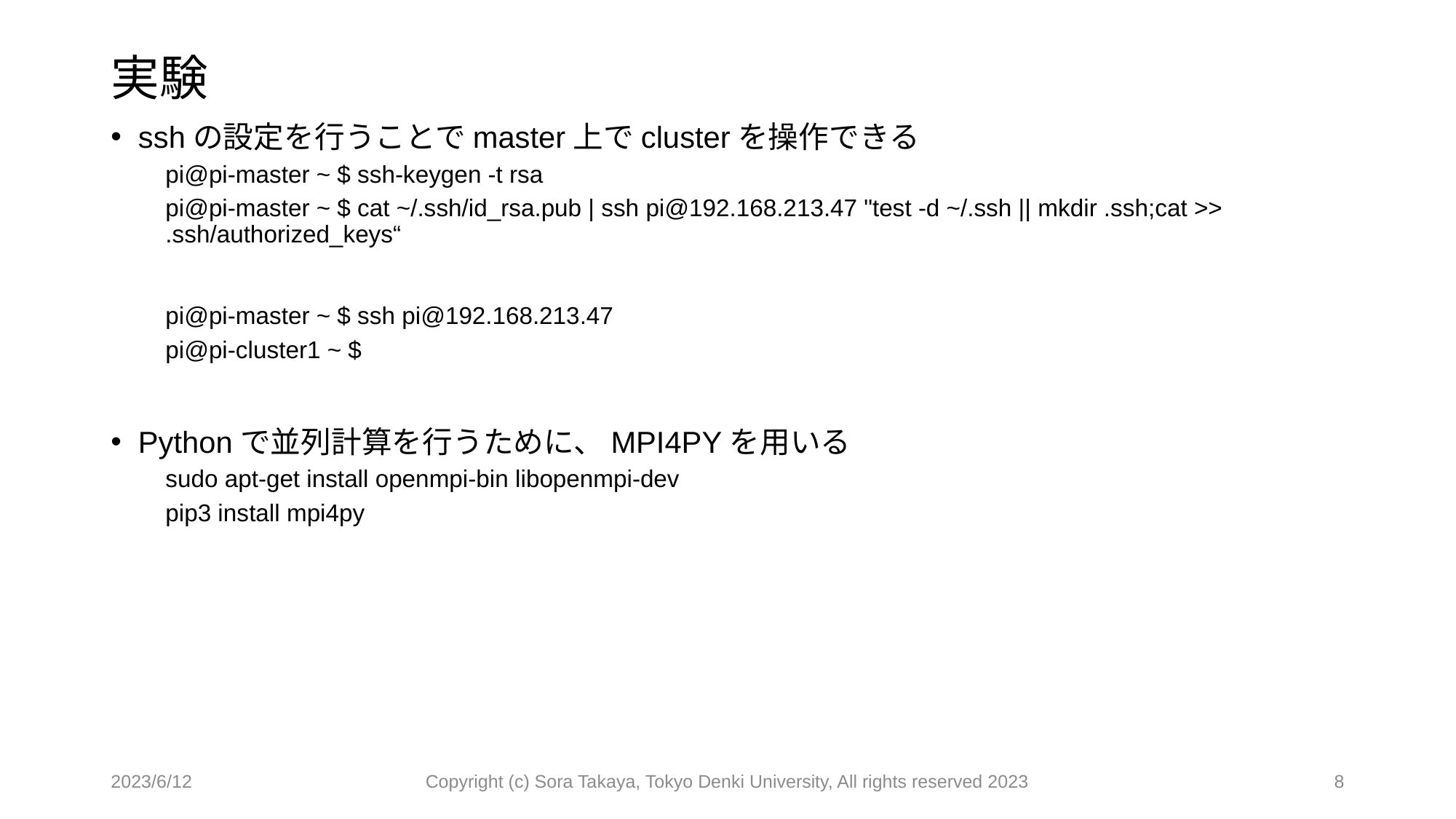

# 実験
sshの設定を行うことでmaster上でclusterを操作できる
pi@pi-master ~ $ ssh-keygen -t rsa
pi@pi-master ~ $ cat ~/.ssh/id_rsa.pub | ssh pi@192.168.213.47 "test -d ~/.ssh || mkdir .ssh;cat >> .ssh/authorized_keys“

pi@pi-master ~ $ ssh pi@192.168.213.47
pi@pi-cluster1 ~ $

Pythonで並列計算を行うために、MPI4PYを用いる
sudo apt-get install openmpi-bin libopenmpi-dev
pip3 install mpi4py

2023/6/12
8
Copyright (c) Sora Takaya, Tokyo Denki University, All rights reserved 2023